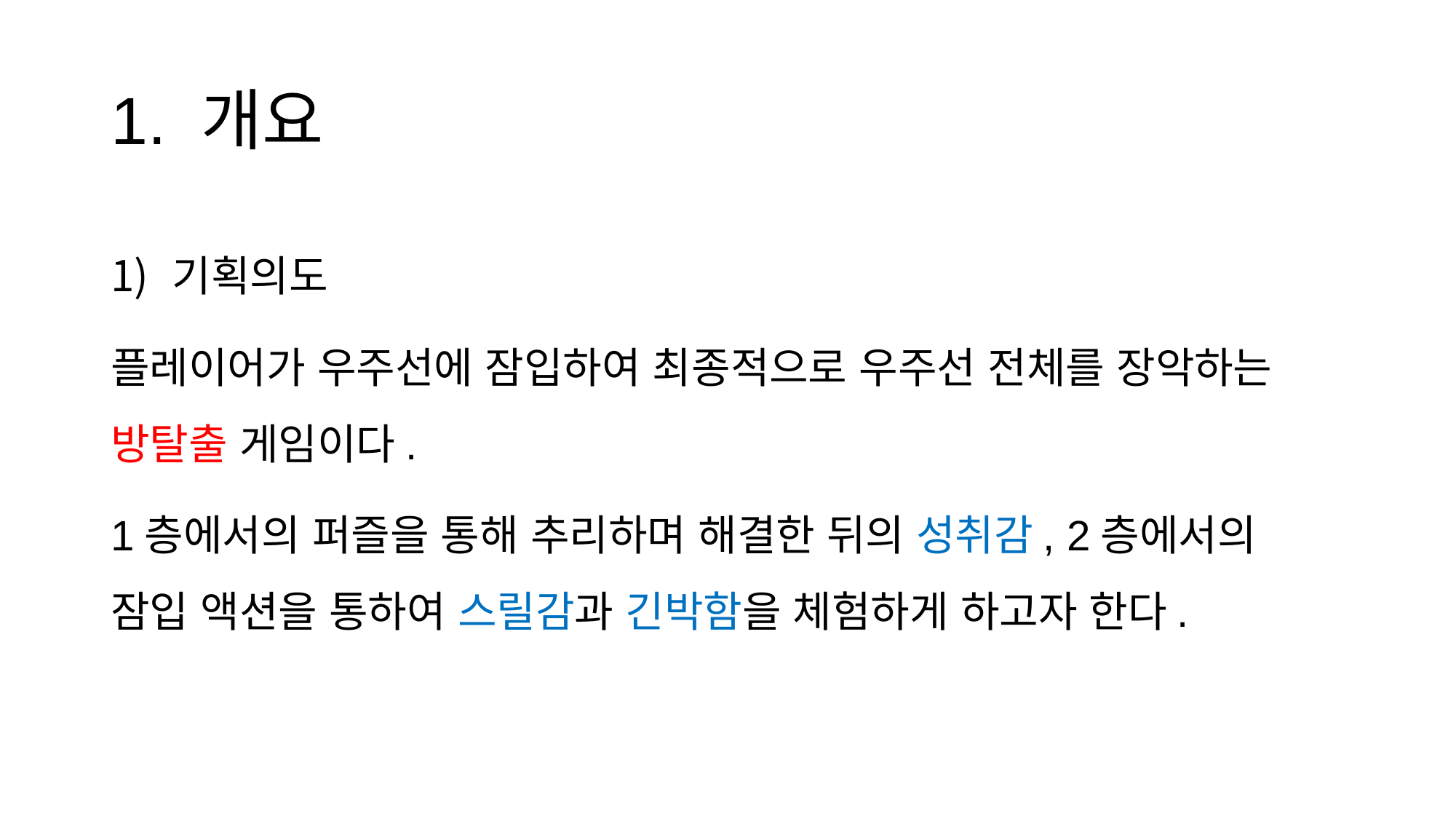

# 1. 개요
기획의도
플레이어가 우주선에 잠입하여 최종적으로 우주선 전체를 장악하는 방탈출 게임이다.
1층에서의 퍼즐을 통해 추리하며 해결한 뒤의 성취감, 2층에서의 잠입 액션을 통하여 스릴감과 긴박함을 체험하게 하고자 한다.